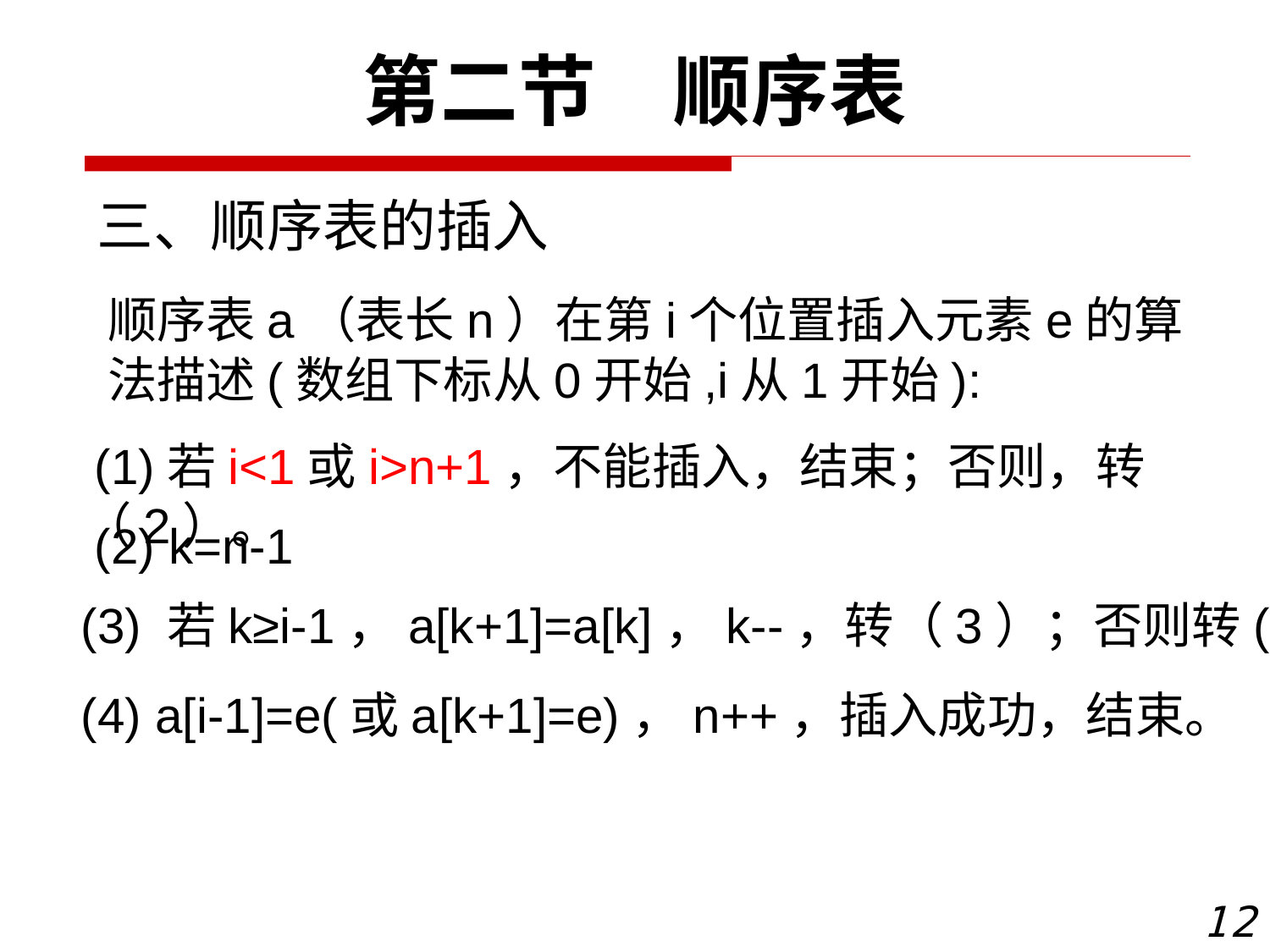

第二节　顺序表
三、顺序表的插入
顺序表a（表长n）在第i个位置插入元素e的算法描述(数组下标从0开始,i从1开始):
 (1)若i<1或i>n+1，不能插入，结束；否则，转（2）。
 (2) k=n-1
 (3) 若k≥i-1，a[k+1]=a[k]，k--，转（3）；否则转(4)
 (4) a[i-1]=e(或a[k+1]=e)，n++，插入成功，结束。
12